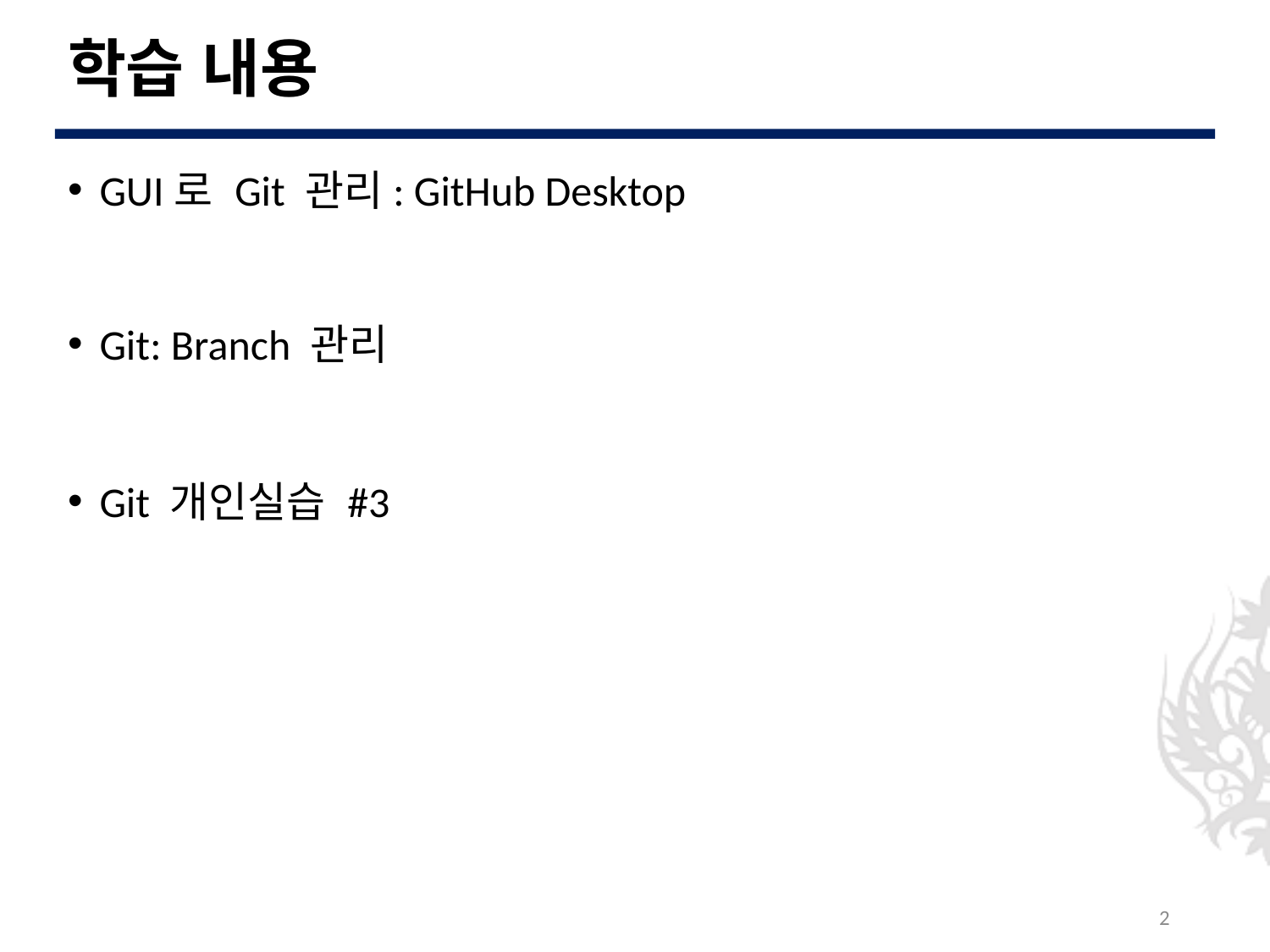

# 학습 내용
GUI로 Git 관리: GitHub Desktop

Git: Branch 관리

Git 개인실습 #3
2